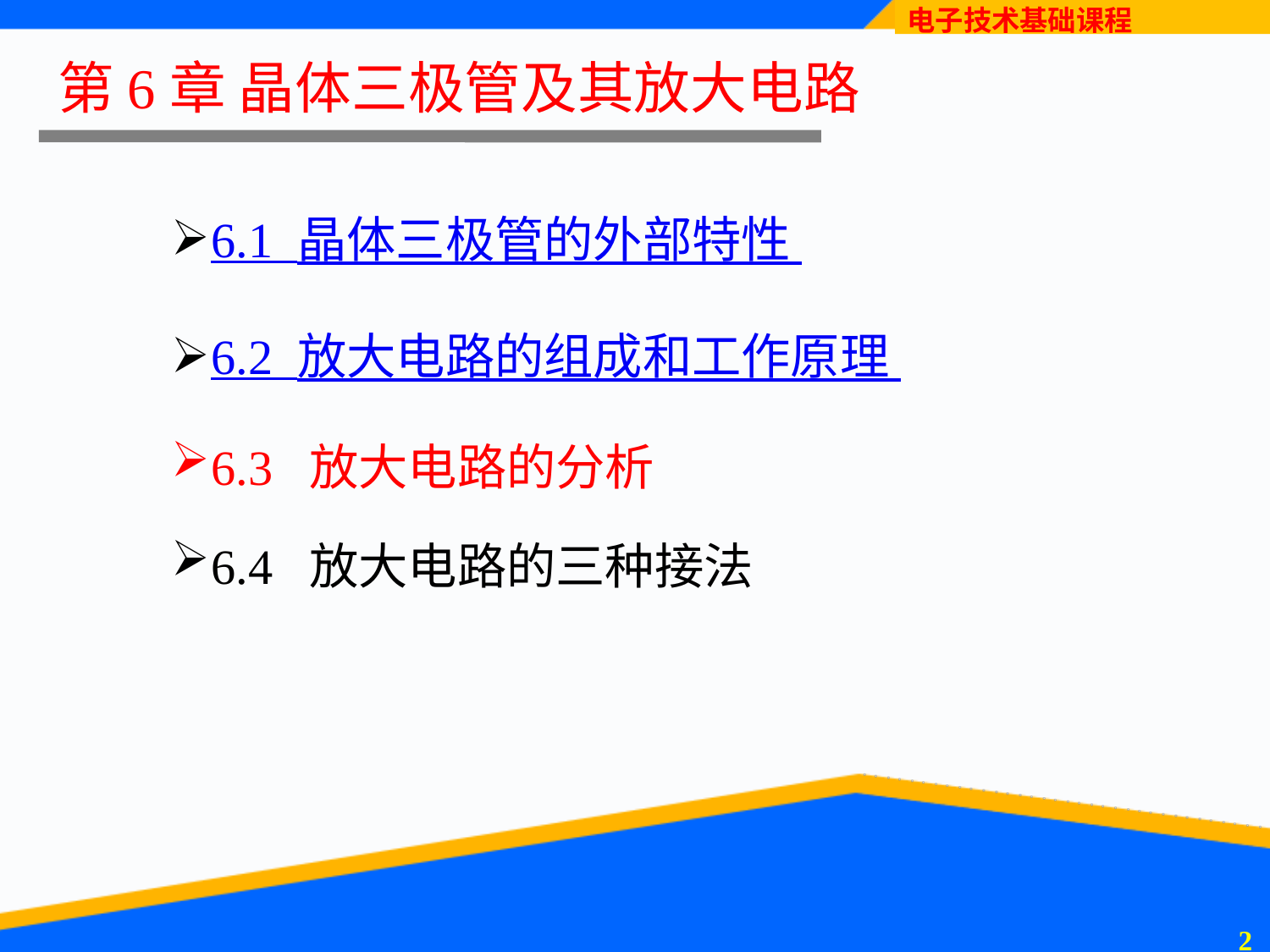

# 第6章 晶体三极管及其放大电路
6.1  晶体三极管的外部特性
6.2  放大电路的组成和工作原理
6.3  放大电路的分析
6.4  放大电路的三种接法
2